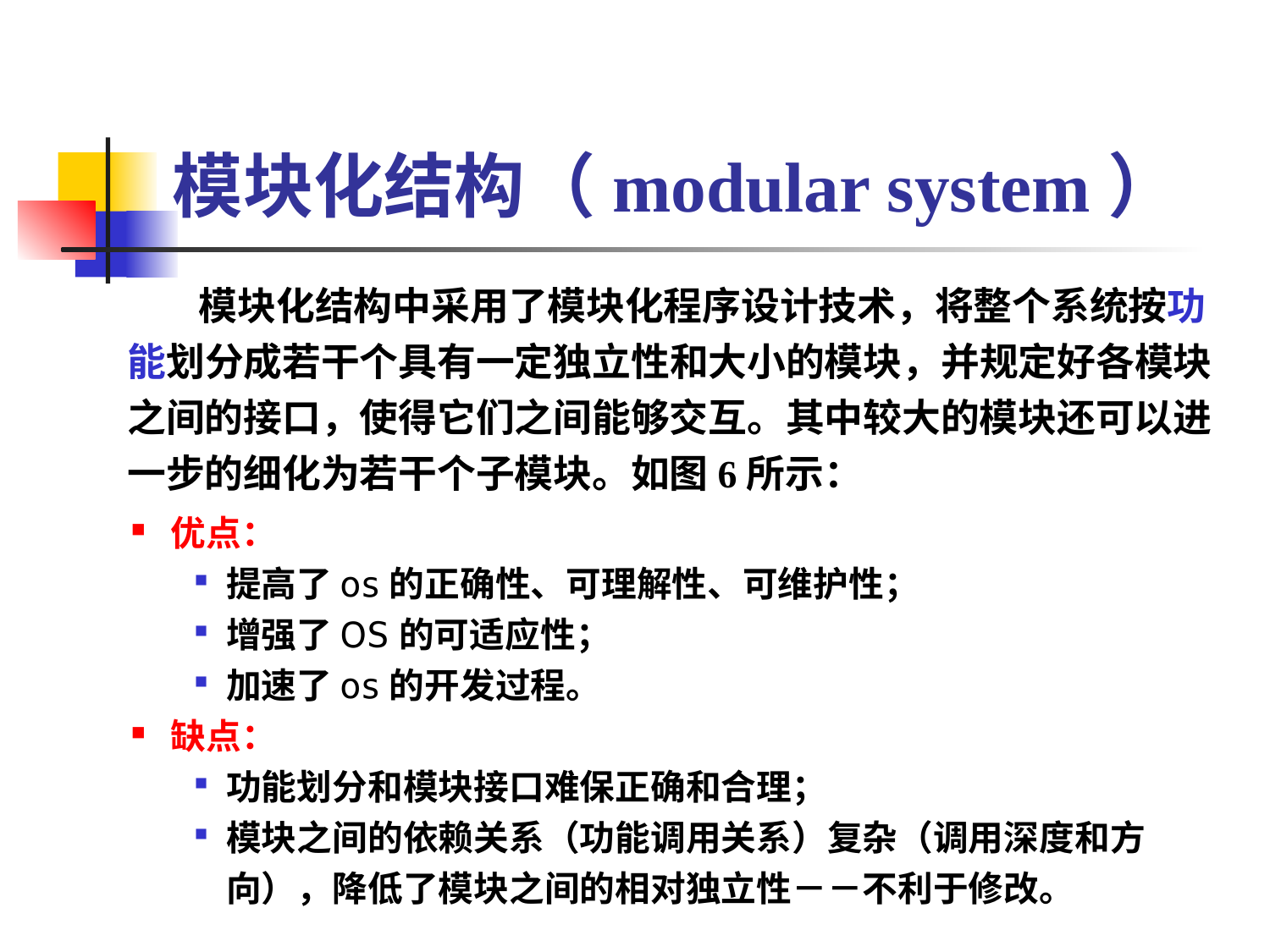

# 模块化结构（modular system）
       模块化结构中采用了模块化程序设计技术，将整个系统按功能划分成若干个具有一定独立性和大小的模块，并规定好各模块之间的接口，使得它们之间能够交互。其中较大的模块还可以进一步的细化为若干个子模块。如图6所示：
优点：
提高了os的正确性、可理解性、可维护性；
增强了OS的可适应性；
加速了os的开发过程。
缺点：
功能划分和模块接口难保正确和合理；
模块之间的依赖关系（功能调用关系）复杂（调用深度和方向），降低了模块之间的相对独立性－－不利于修改。